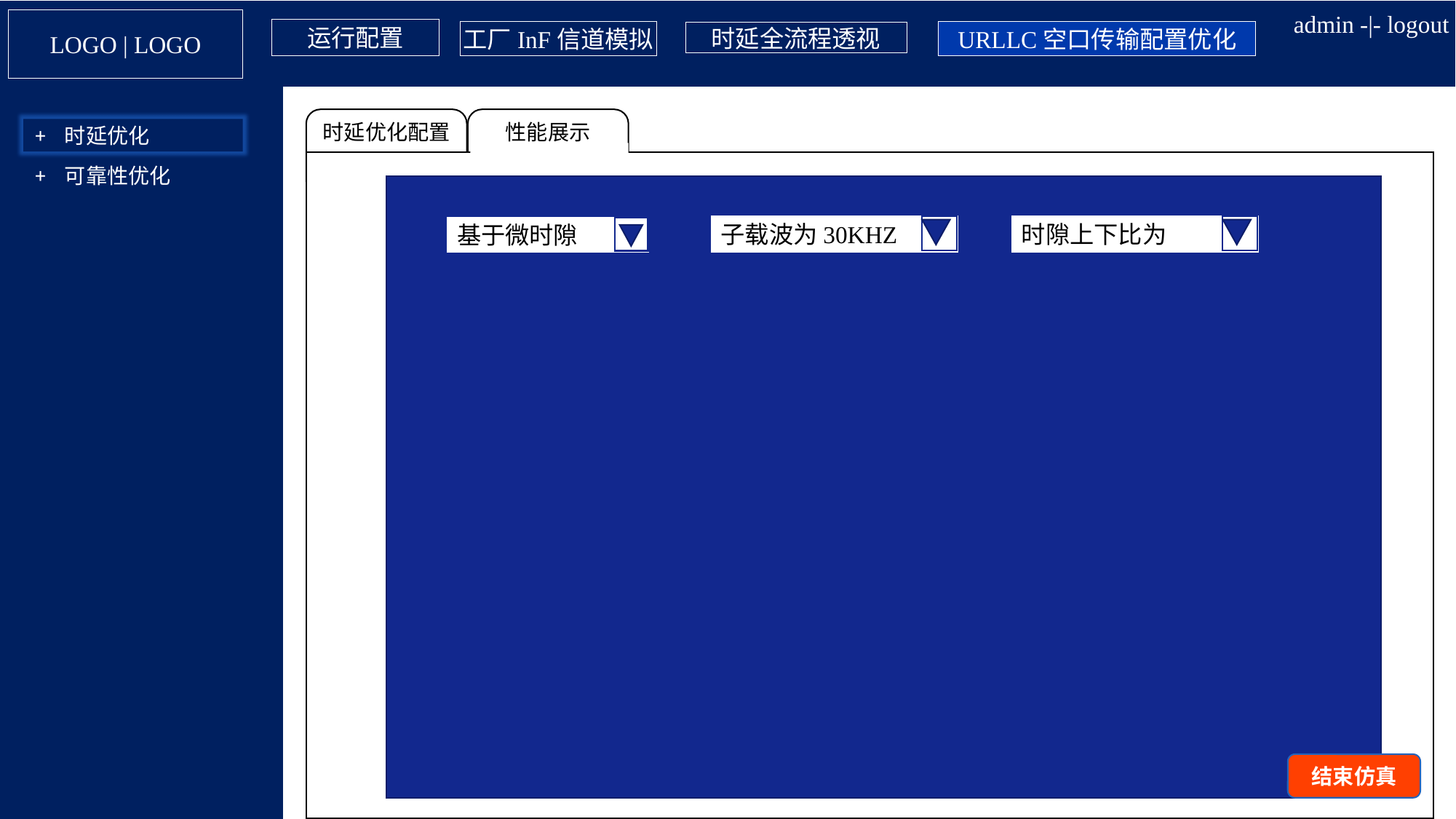

admin -|- logout
LOGO | LOGO
运行配置
工厂InF信道模拟
URLLC空口传输配置优化
时延全流程透视

时延优化配置
性能展示
+ 时延优化

+ 可靠性优化

子载波为30KHZ

时隙上下比为

基于微时隙

结束仿真